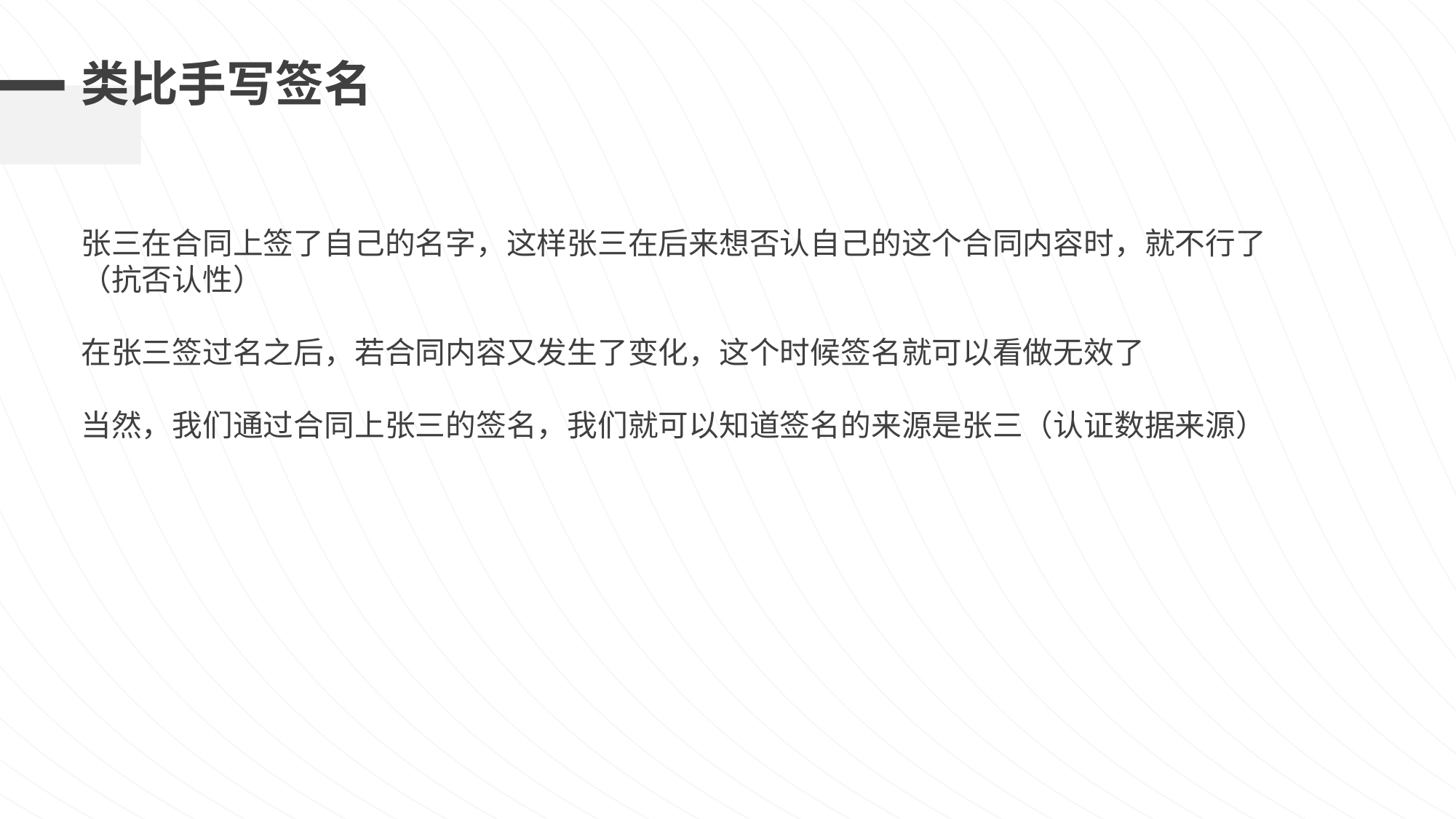

# 类比手写签名
张三在合同上签了自己的名字，这样张三在后来想否认自己的这个合同内容时，就不行了（抗否认性）

在张三签过名之后，若合同内容又发生了变化，这个时候签名就可以看做无效了

当然，我们通过合同上张三的签名，我们就可以知道签名的来源是张三（认证数据来源）